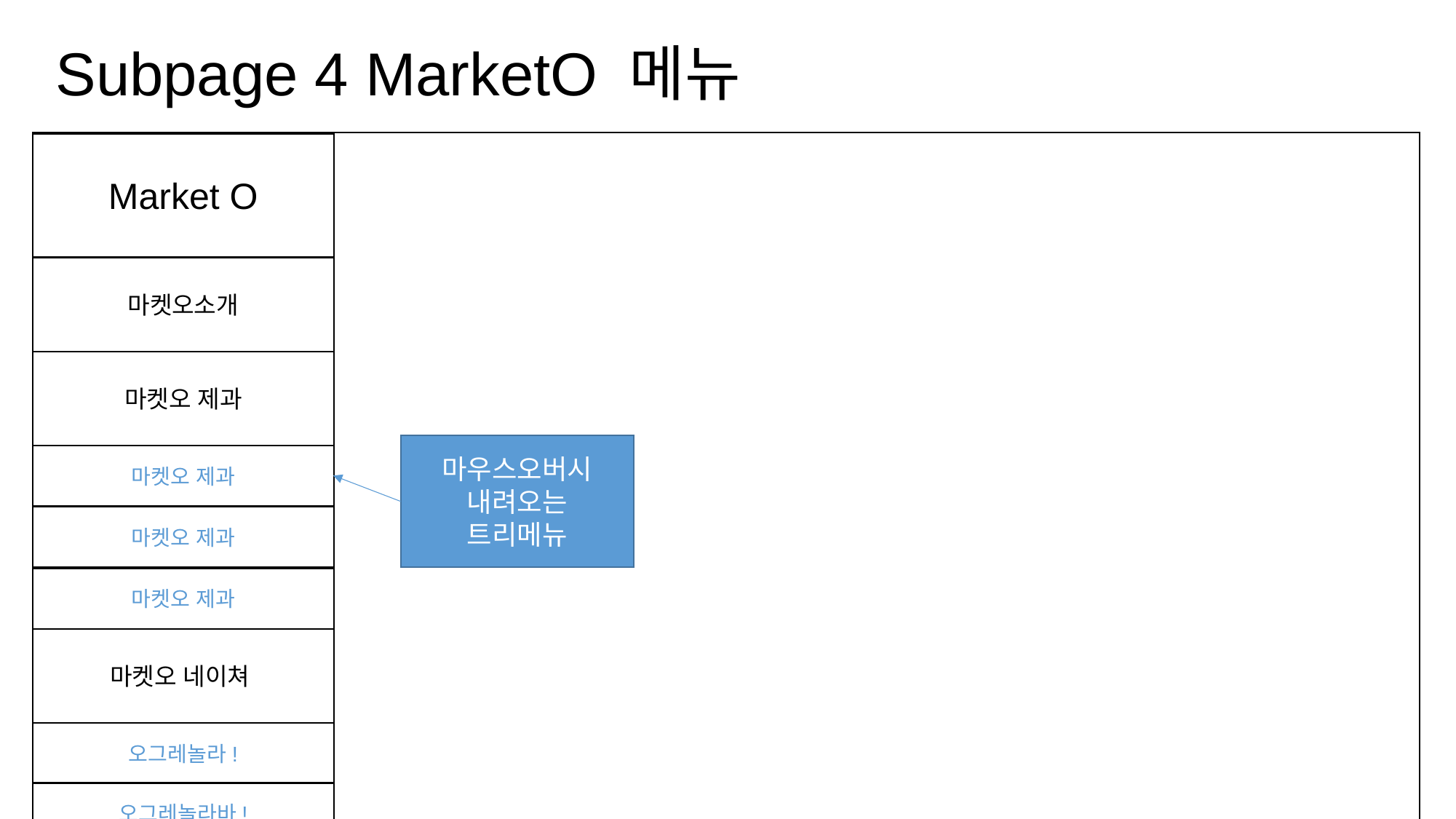

Subpage 4 MarketO 메뉴
Market O

마켓오소개
마켓오 제과
마우스오버시
내려오는
트리메뉴
마켓오 제과
마켓오 제과
마켓오 제과
마켓오 네이쳐
오그레놀라!
오그레놀라바!